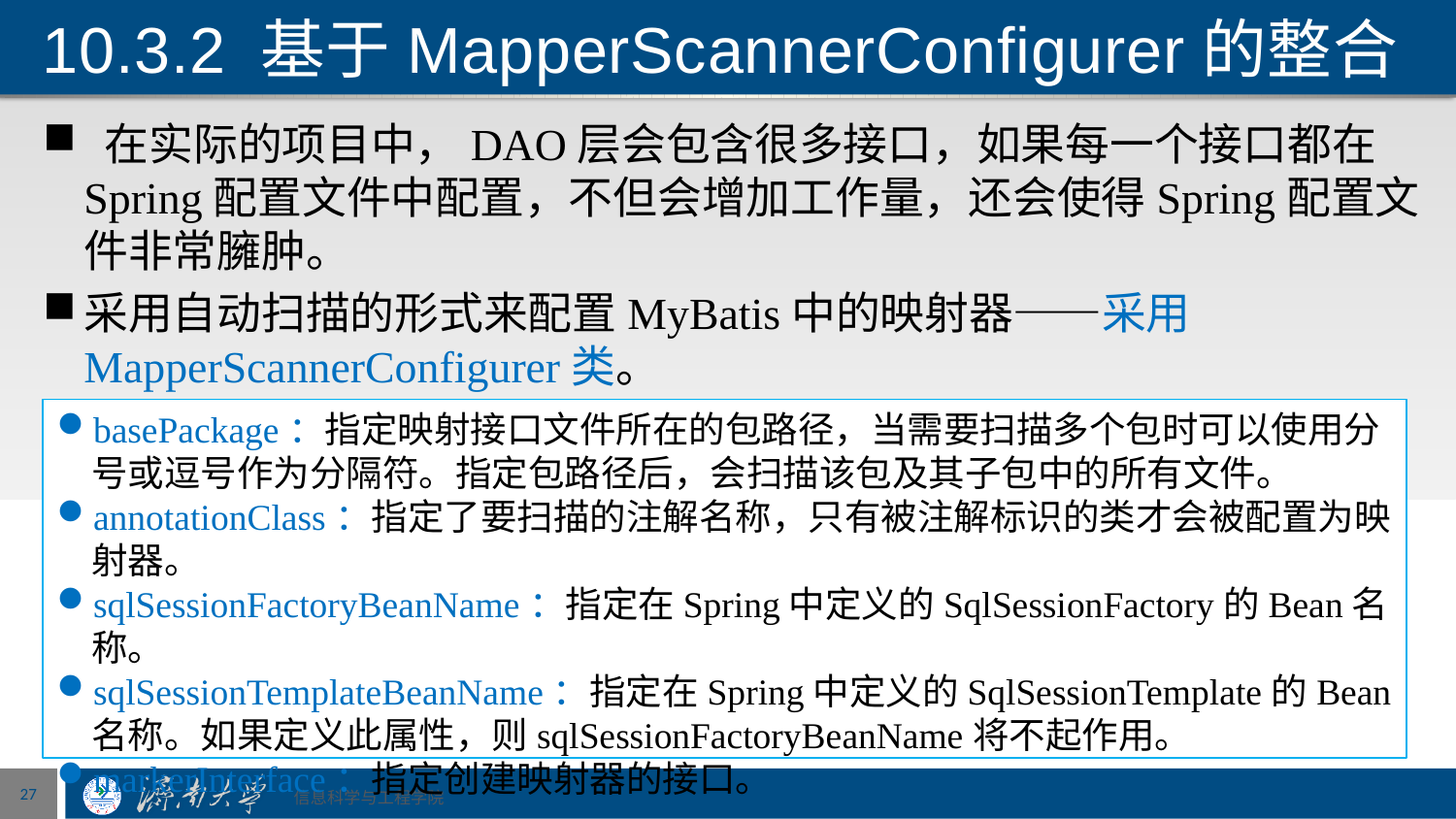

# 10.3.2 基于MapperScannerConfigurer的整合
 在实际的项目中，DAO层会包含很多接口，如果每一个接口都在Spring配置文件中配置，不但会增加工作量，还会使得Spring配置文件非常臃肿。
采用自动扫描的形式来配置MyBatis中的映射器——采用MapperScannerConfigurer类。
basePackage：指定映射接口文件所在的包路径，当需要扫描多个包时可以使用分号或逗号作为分隔符。指定包路径后，会扫描该包及其子包中的所有文件。
annotationClass：指定了要扫描的注解名称，只有被注解标识的类才会被配置为映射器。
sqlSessionFactoryBeanName：指定在Spring中定义的SqlSessionFactory的Bean名称。
sqlSessionTemplateBeanName：指定在Spring中定义的SqlSessionTemplate的Bean名称。如果定义此属性，则sqlSessionFactoryBeanName将不起作用。
markerInterface：指定创建映射器的接口。